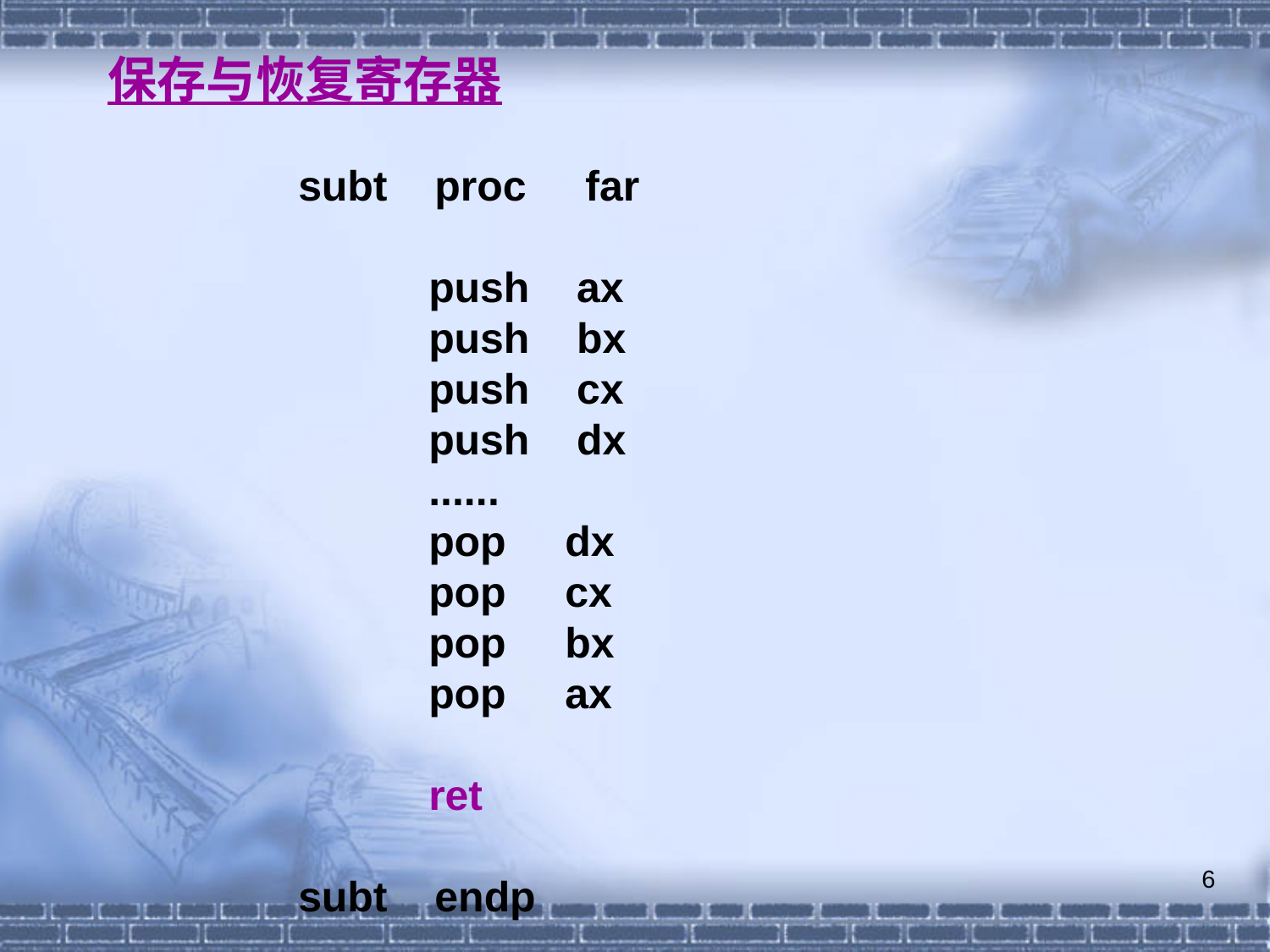

保存与恢复寄存器

subt    proc     far

           push    ax
           push    bx
           push    cx
           push    dx
           ......
           pop     dx
           pop     cx
           pop     bx
           pop     ax

           ret

subt    endp
6